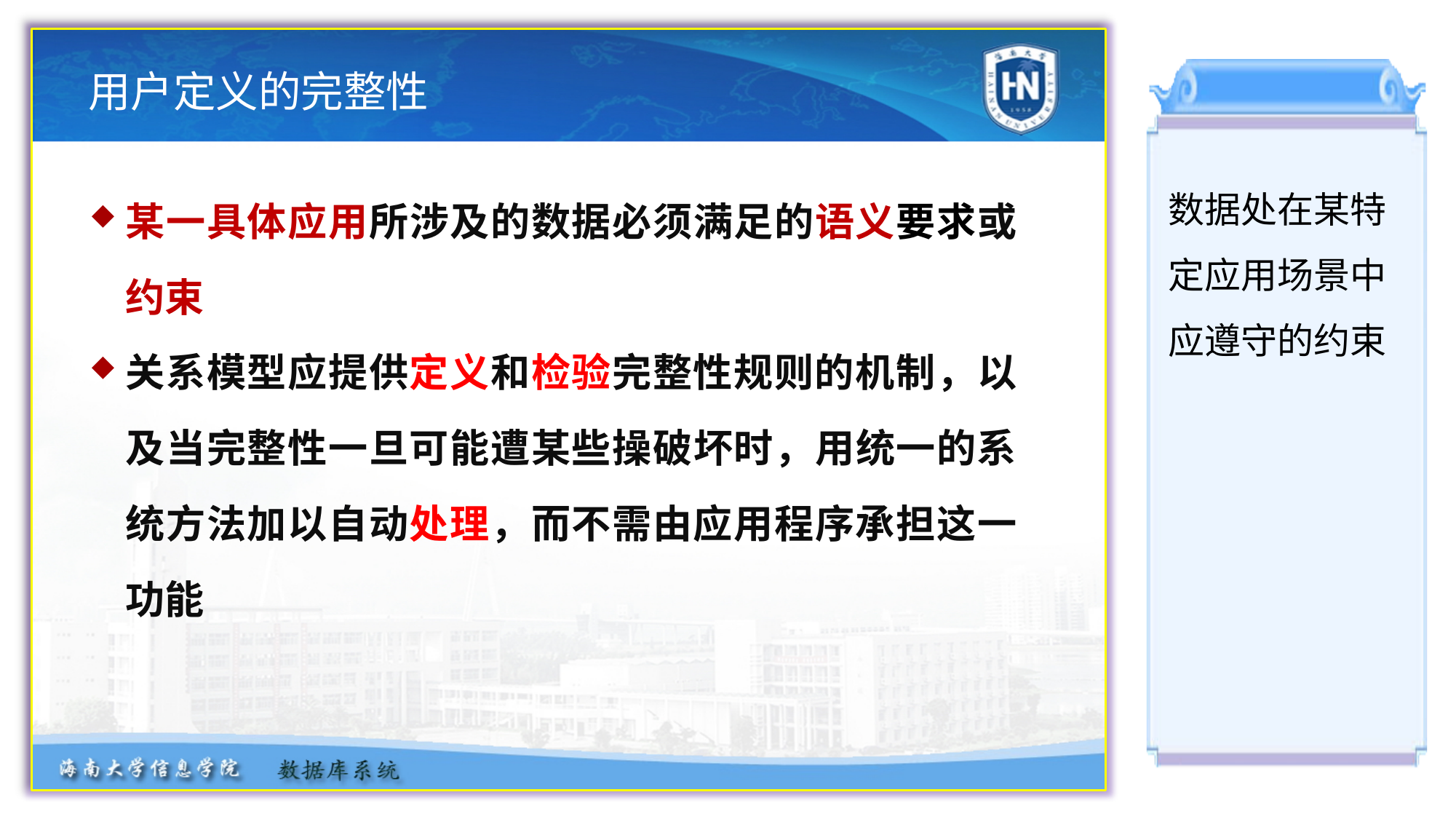

# 用户定义的完整性
数据处在某特定应用场景中应遵守的约束
某一具体应用所涉及的数据必须满足的语义要求或约束
关系模型应提供定义和检验完整性规则的机制，以及当完整性一旦可能遭某些操破坏时，用统一的系统方法加以自动处理，而不需由应用程序承担这一功能